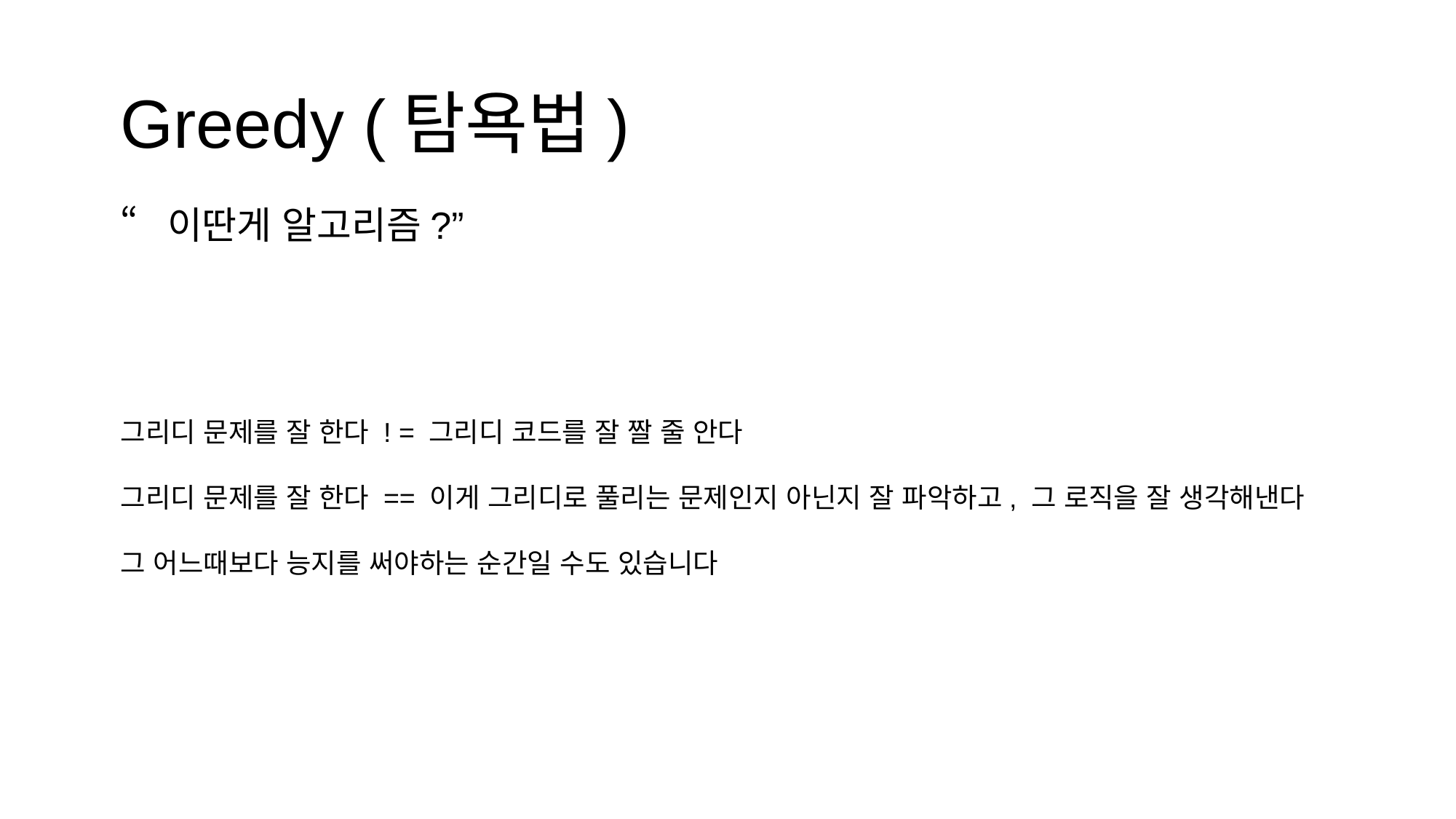

Greedy (탐욕법)
“이딴게 알고리즘?”
그리디 문제를 잘 한다 ! = 그리디 코드를 잘 짤 줄 안다

그리디 문제를 잘 한다 == 이게 그리디로 풀리는 문제인지 아닌지 잘 파악하고, 그 로직을 잘 생각해낸다

그 어느때보다 능지를 써야하는 순간일 수도 있습니다